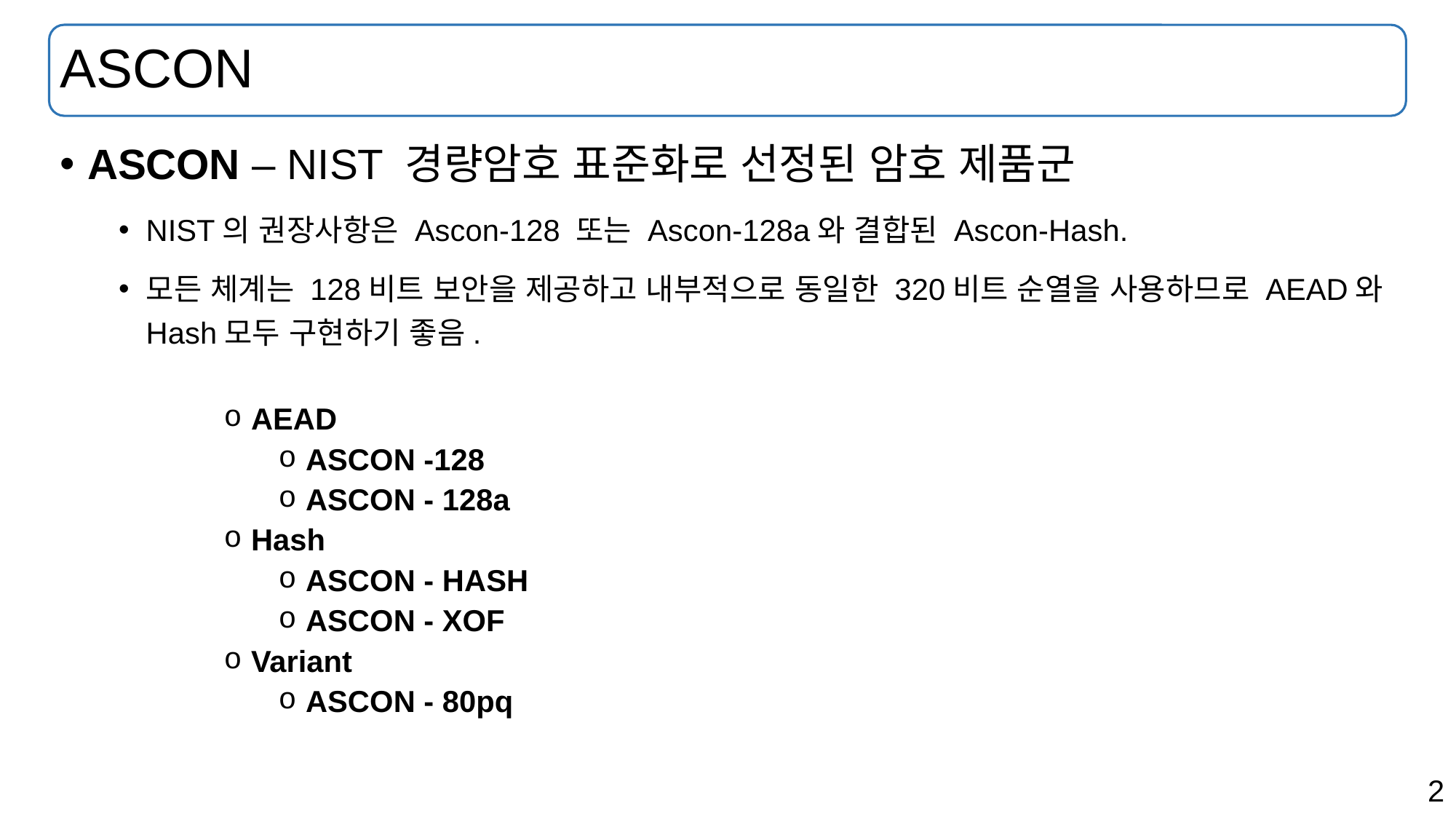

# ASCON
ASCON – NIST 경량암호 표준화로 선정된 암호 제품군
NIST의 권장사항은 Ascon-128 또는 Ascon-128a와 결합된 Ascon-Hash.
모든 체계는 128비트 보안을 제공하고 내부적으로 동일한 320비트 순열을 사용하므로 AEAD와 Hash모두 구현하기 좋음.

AEAD
ASCON -128
ASCON - 128a
Hash
ASCON - HASH
ASCON - XOF
Variant
ASCON - 80pq